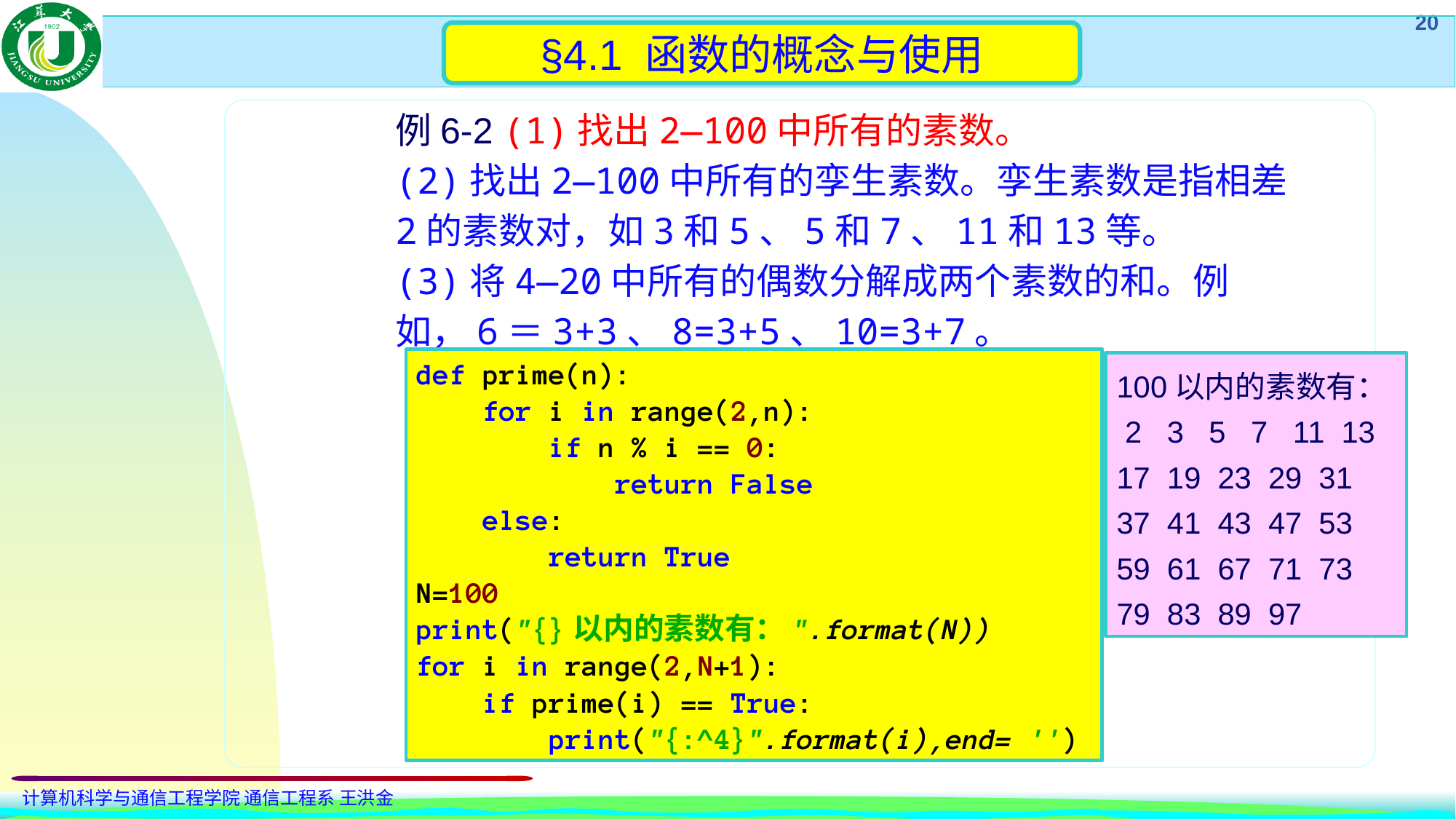

§4.1 函数的概念与使用
例6-2 (1)找出2—100中所有的素数。
(2)找出2—100中所有的孪生素数。孪生素数是指相差2的素数对，如3和5、5和7、11和13等。
(3)将4—20中所有的偶数分解成两个素数的和。例如，6＝3+3、8=3+5、10=3+7。
def prime(n):
    for i in range(2,n):
        if n % i == 0:
            return False
    else:
        return True
N=100
print("{}以内的素数有：".format(N))
for i in range(2,N+1):
    if prime(i) == True:
        print("{:^4}".format(i),end= '')
100以内的素数有：
 2   3   5   7   11  13  17  19  23  29  31  37  41  43  47  53  59  61  67  71  73  79  83  89  97